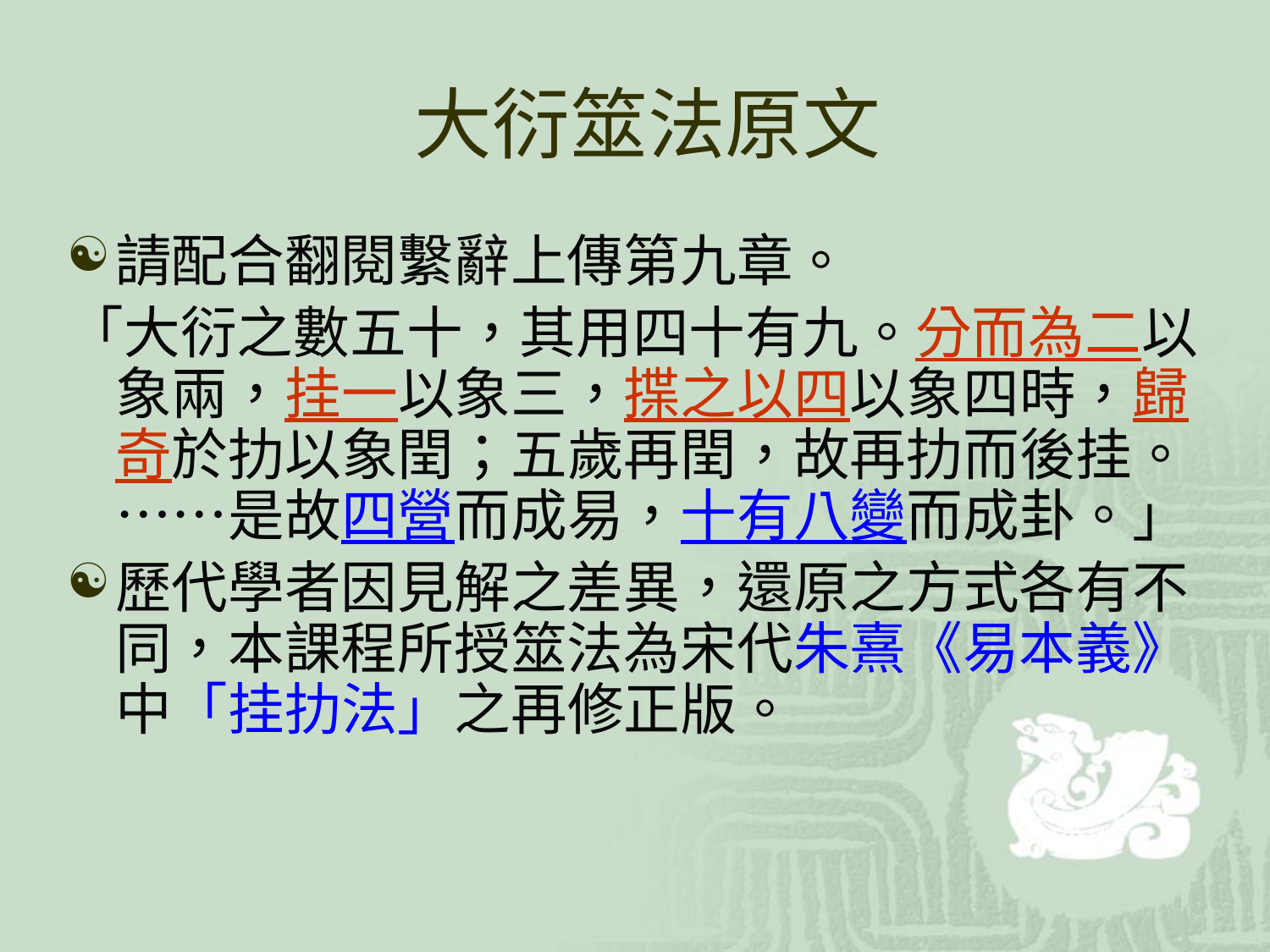

# 大衍筮法原文
請配合翻閱繫辭上傳第九章。
「大衍之數五十，其用四十有九。分而為二以象兩，挂一以象三，揲之以四以象四時，歸奇於扐以象閏；五歲再閏，故再扐而後挂。……是故四營而成易，十有八變而成卦。」
歷代學者因見解之差異，還原之方式各有不同，本課程所授筮法為宋代朱熹《易本義》中「挂扐法」之再修正版。